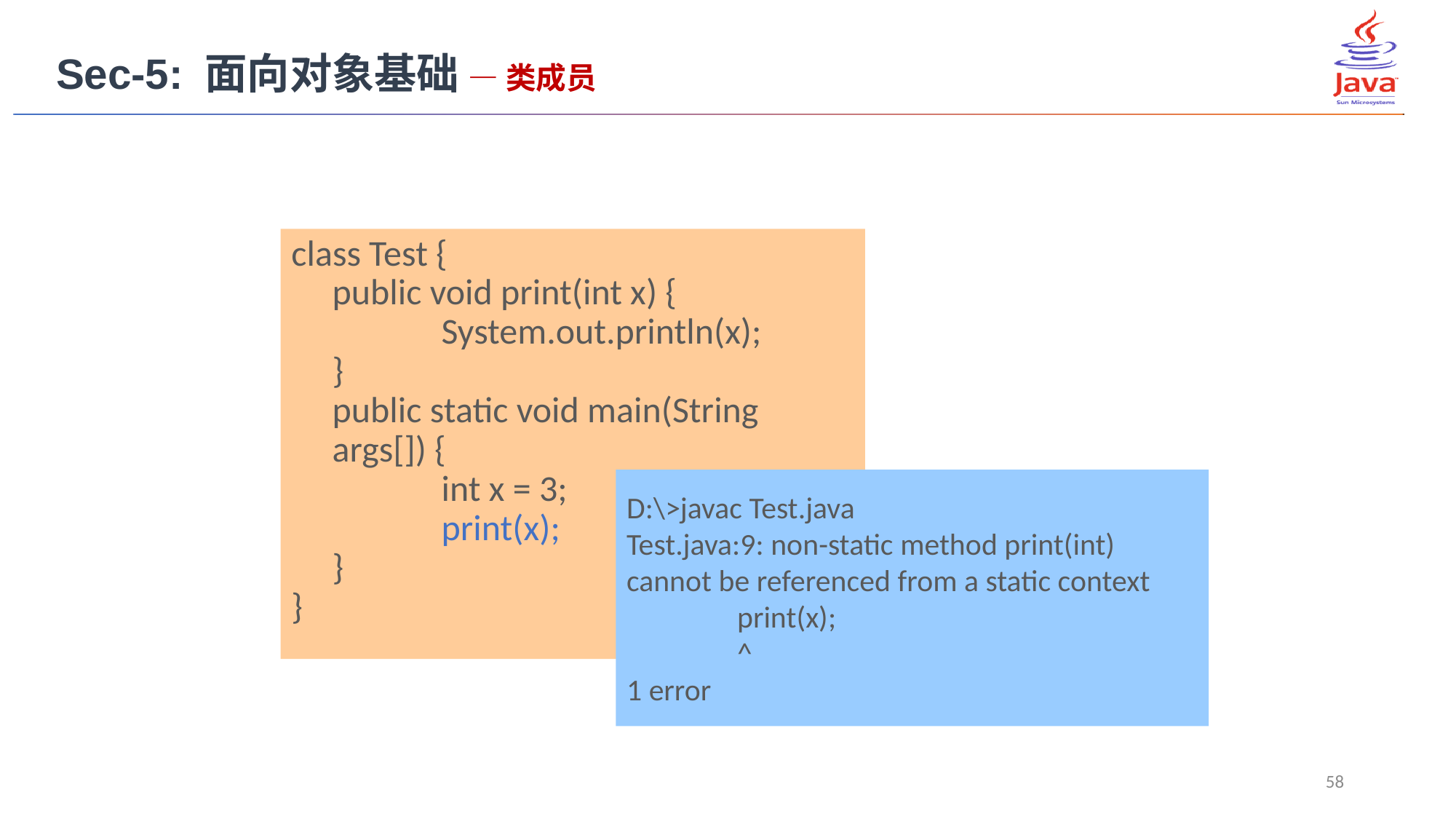

Sec-5: 面向对象基础 — 类成员
class Test {
   	public void print(int x) {
   		System.out.println(x);
   	}
   	public static void main(String args[]) {
		int x = 3;
		print(x);
	}
}
D:\>javac Test.java
Test.java:9: non-static method print(int)
cannot be referenced from a static context
                print(x);
                ^
1 error
58